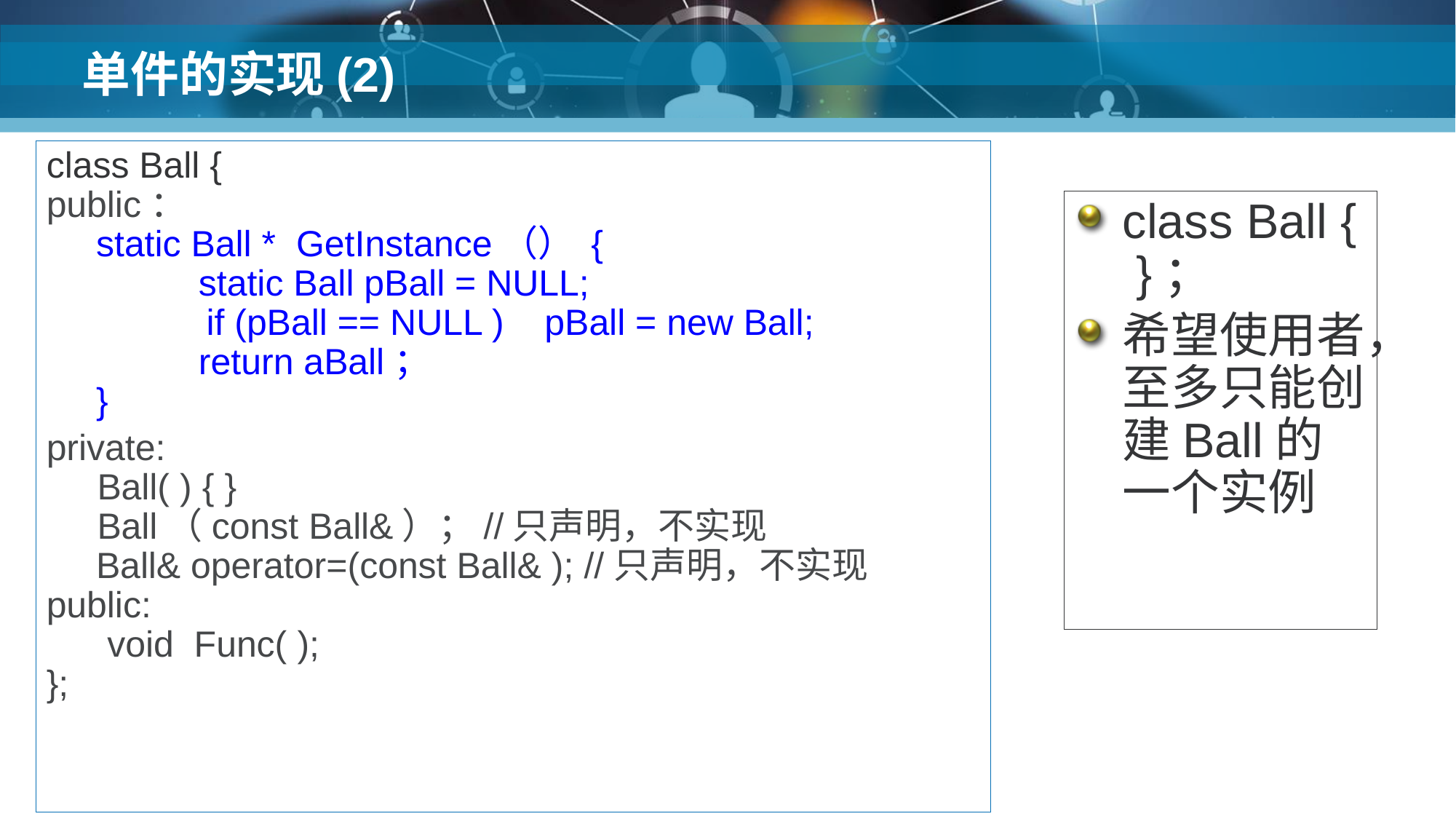

# 单件的实现(2)
class Ball {
public：
     static Ball *  GetInstance（） {
               static Ball pBall = NULL;
	     if (pBall == NULL )    pBall = new Ball;
               return aBall；
     }
private:
     Ball( ) { }
     Ball（const Ball&）；//只声明，不实现
     Ball& operator=(const Ball& ); //只声明，不实现
public:
      void  Func( );
};
class Ball {  }；
希望使用者，至多只能创建Ball的一个实例